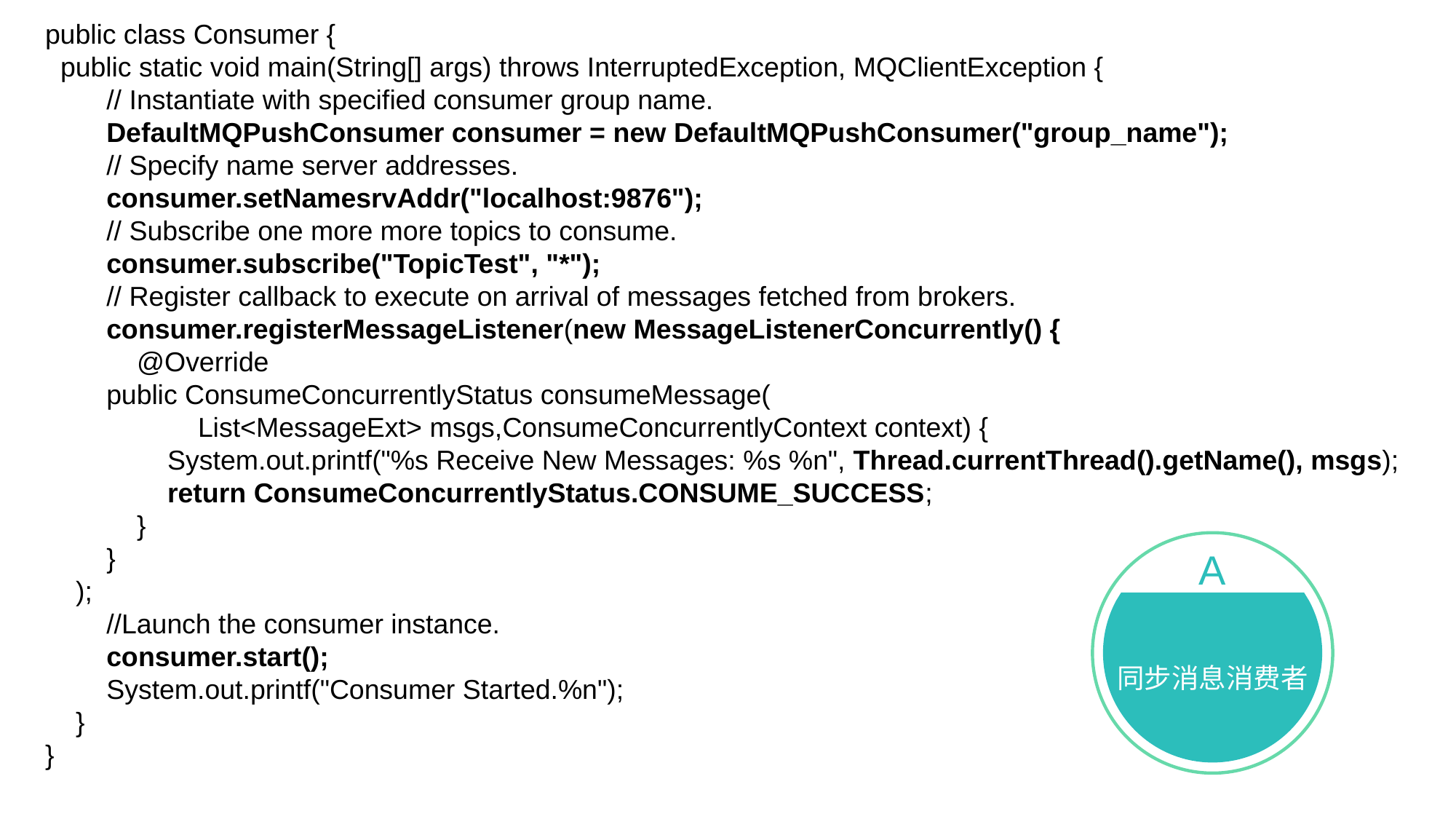

public class Consumer {
  public static void main(String[] args) throws InterruptedException, MQClientException {
        // Instantiate with specified consumer group name.
        DefaultMQPushConsumer consumer = new DefaultMQPushConsumer("group_name");
        // Specify name server addresses.
        consumer.setNamesrvAddr("localhost:9876");
        // Subscribe one more more topics to consume.
        consumer.subscribe("TopicTest", "*");
        // Register callback to execute on arrival of messages fetched from brokers.
        consumer.registerMessageListener(new MessageListenerConcurrently() {
            @Override
        public ConsumeConcurrentlyStatus consumeMessage(
                    List<MessageExt> msgs,ConsumeConcurrentlyContext context) {
                System.out.printf("%s Receive New Messages: %s %n", Thread.currentThread().getName(), msgs);
                return ConsumeConcurrentlyStatus.CONSUME_SUCCESS;
            }
        }
    );
        //Launch the consumer instance.
        consumer.start();
        System.out.printf("Consumer Started.%n");
    }
}

A
同步消息消费者